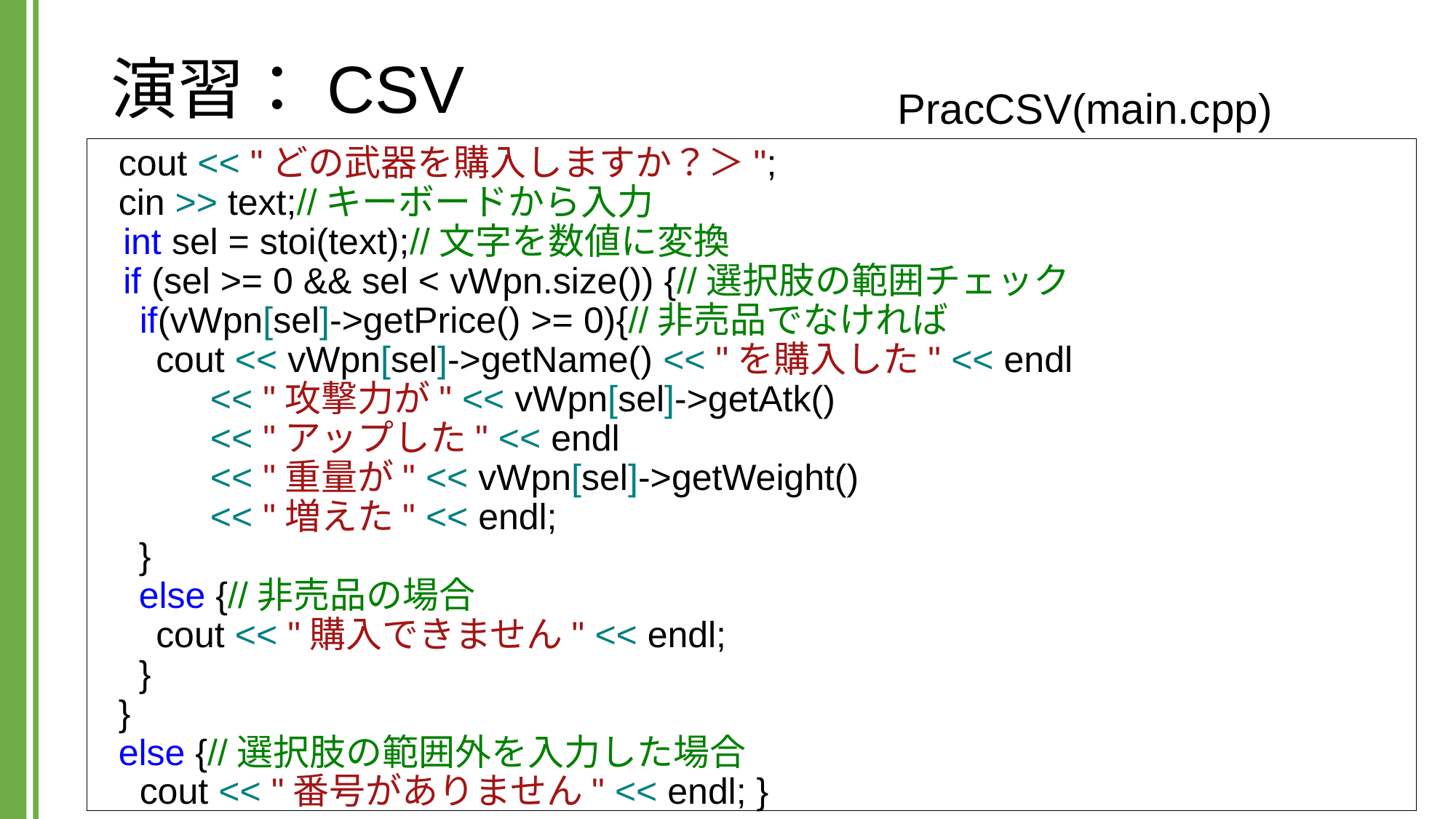

# 演習：CSV
PracCSV(main.cpp)
  cout << "どの武器を購入しますか？＞";
  cin >> text;//キーボードから入力
  int sel = stoi(text);//文字を数値に変換
  if (sel >= 0 && sel < vWpn.size()) {//選択肢の範囲チェック
    if(vWpn[sel]->getPrice() >= 0){//非売品でなければ
      cout << vWpn[sel]->getName() << "を購入した" << endl
           << "攻撃力が" << vWpn[sel]->getAtk()
           << "アップした" << endl
           << "重量が" << vWpn[sel]->getWeight()
           << "増えた" << endl;
    }
    else {//非売品の場合
      cout << "購入できません" << endl;
    }
  }
  else {//選択肢の範囲外を入力した場合
    cout << "番号がありません" << endl; }